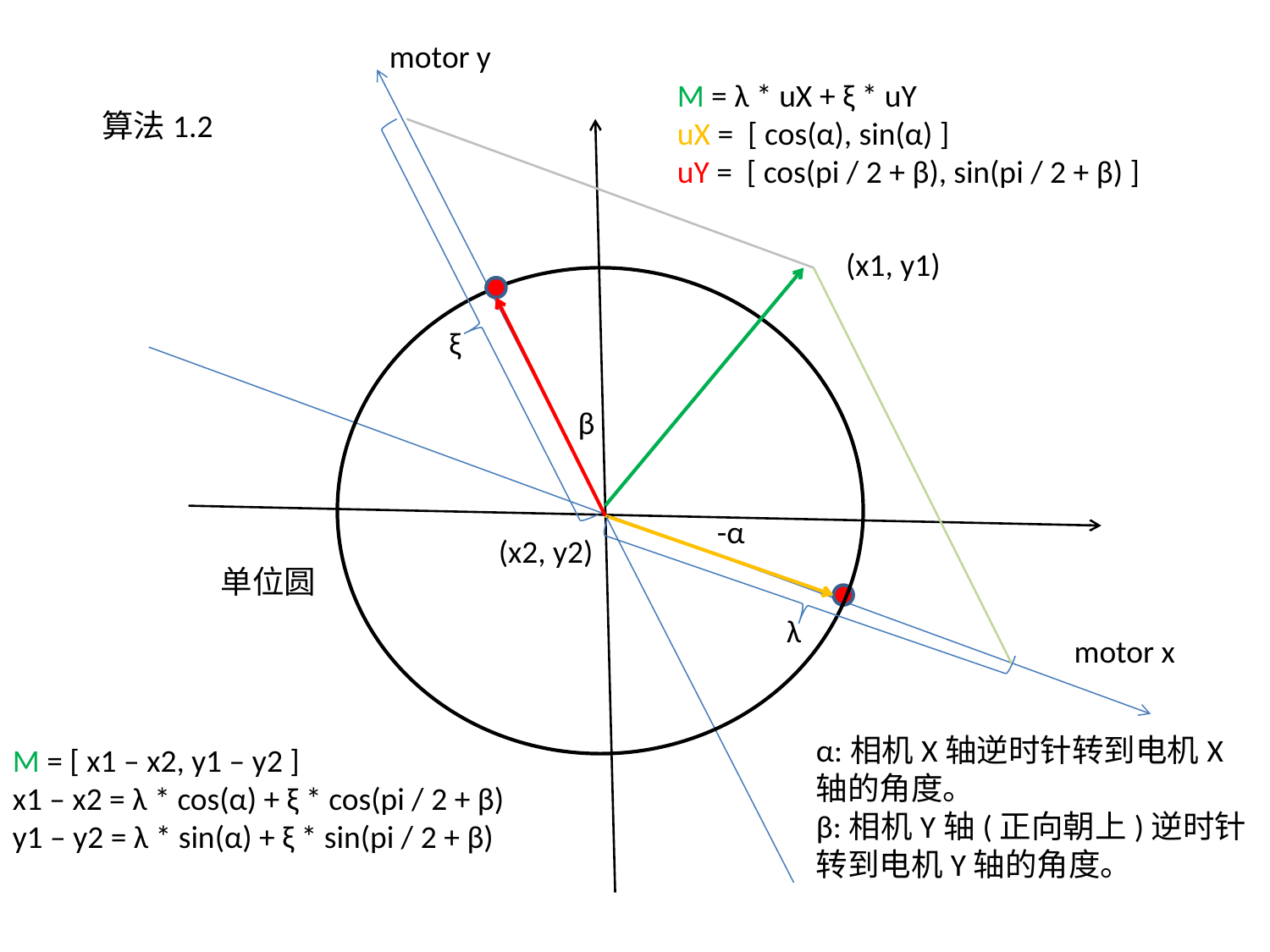

motor y
M = λ * uX + ξ * uY
uX =  [ cos(α), sin(α) ]
uY =  [ cos(pi / 2 + β), sin(pi / 2 + β) ]
算法1.2

(x1, y1)

ξ

β
-α
(x2, y2)
单位圆

λ
motor x
α:相机X轴逆时针转到电机X轴的角度。
β:相机Y轴(正向朝上)逆时针转到电机Y轴的角度。

M = [ x1 – x2, y1 – y2 ]
x1 – x2 = λ * cos(α) + ξ * cos(pi / 2 + β)
y1 – y2 = λ * sin(α) + ξ * sin(pi / 2 + β)